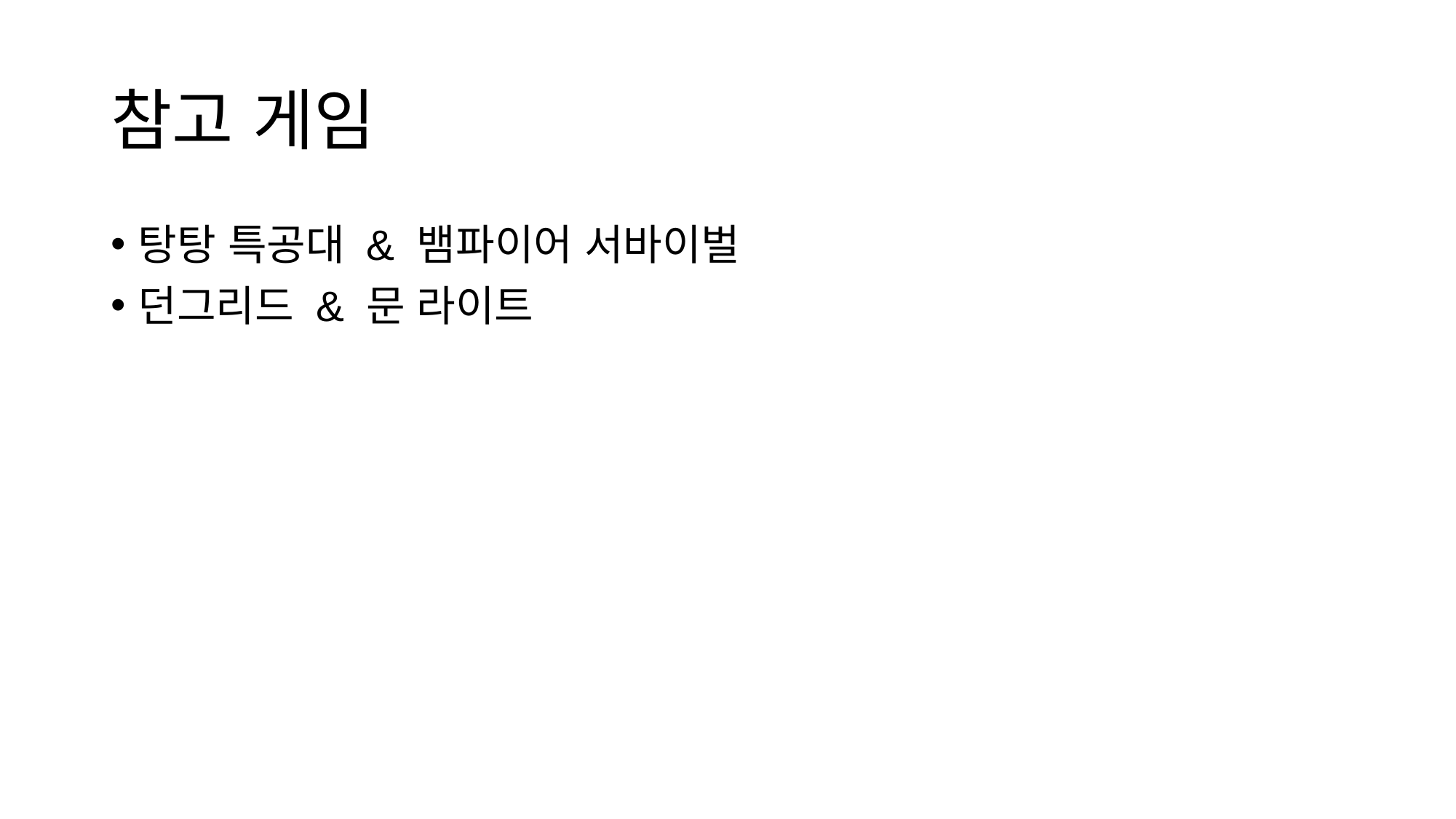

# 참고 게임
탕탕 특공대 & 뱀파이어 서바이벌
던그리드 & 문 라이트